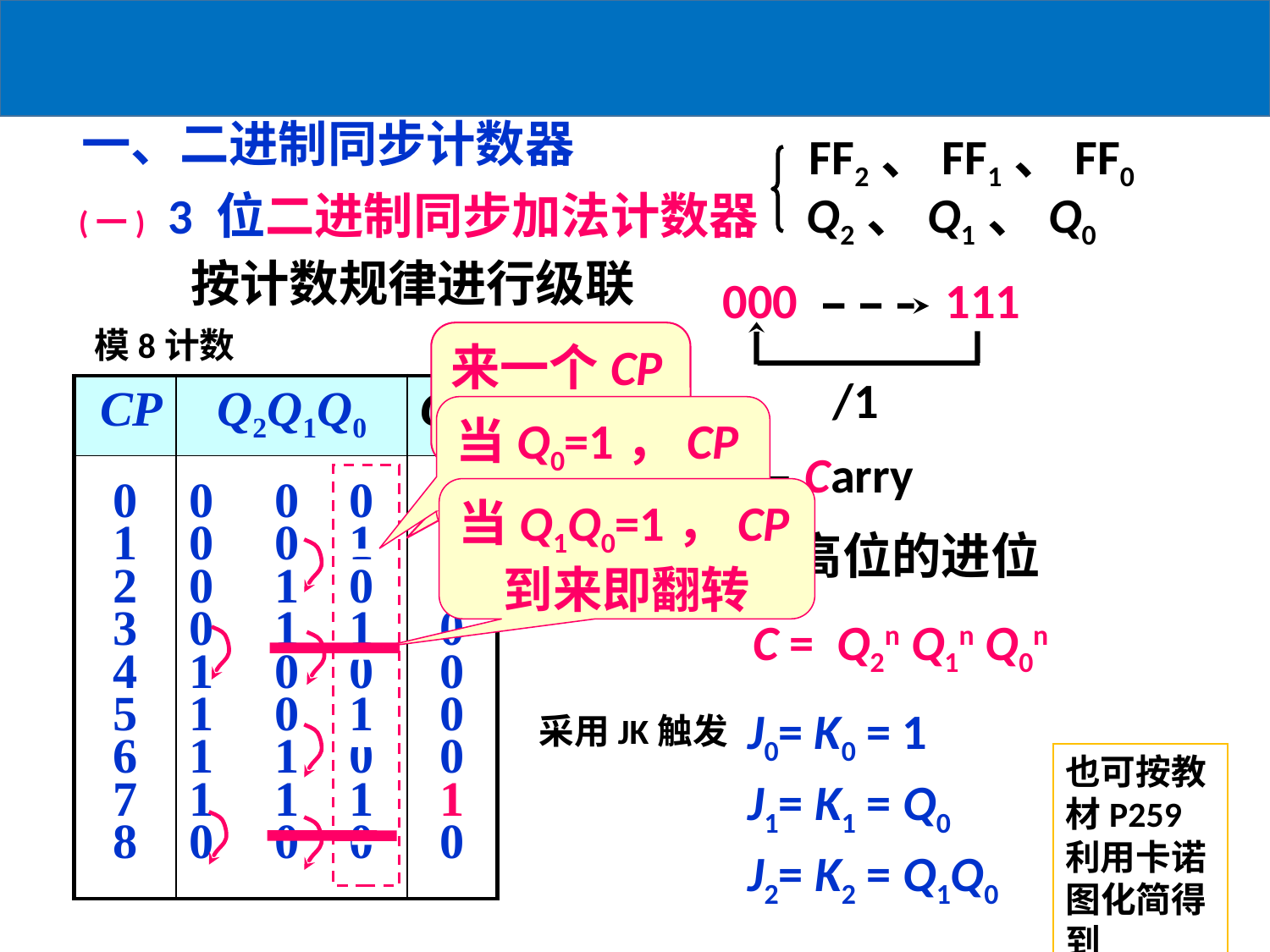

一、二进制同步计数器
FF2、FF1、FF0

Q2、Q1、Q0
(一)  3 位二进制同步加法计数器
按计数规律进行级联
000
111

模8计数

来一个CP翻转一次

/1
| CP | Q2Q1Q0 | C |
| --- | --- | --- |
| 0 1 2 3 4 5 6 7 8 | 0 0 0 0 0 1 0 1 0 0 1 1 1 0 0 1 0 1 1 1 0 1 1 1 0 0 0 | 0 0 0 0 0 0 0 1 0 |
当Q0=1，CP到来即翻转

— Carry
当Q1Q0=1，CP到来即翻转

向高位的进位
C =  Q2n Q1n Q0n
J0= K0 = 1
采用JK触发
也可按教材P259利用卡诺图化简得到
J1= K1 = Q0
J2= K2 = Q1Q0